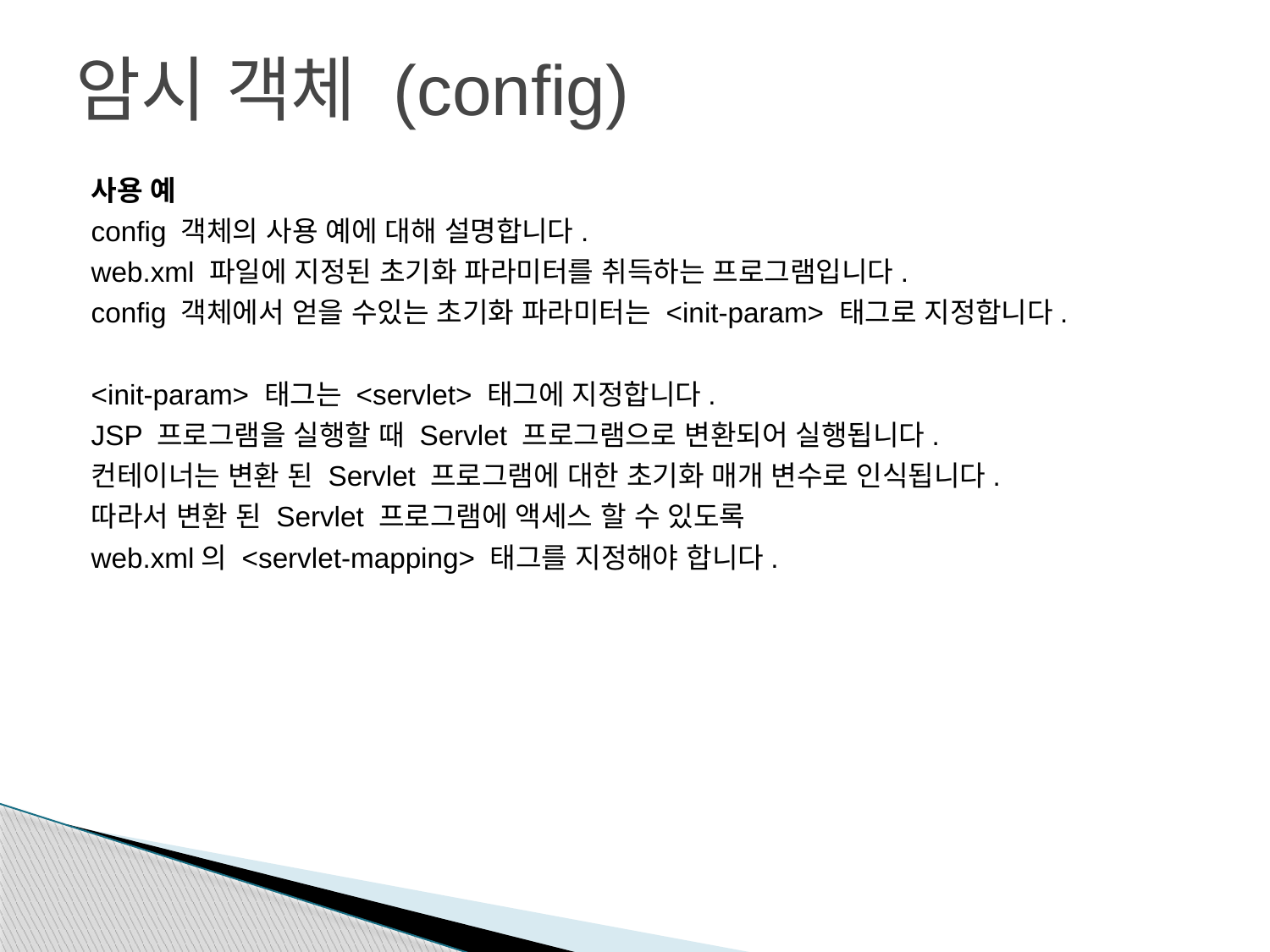

# 암시 객체 (config)
사용 예
config 객체의 사용 예에 대해 설명합니다.
web.xml 파일에 지정된 초기화 파라미터를 취득하는 프로그램입니다.
config 객체에서 얻을 수있는 초기화 파라미터는 <init-param> 태그로 지정합니다.

<init-param> 태그는 <servlet> 태그에 지정합니다.
JSP 프로그램을 실행할 때 Servlet 프로그램으로 변환되어 실행됩니다.
컨테이너는 변환 된 Servlet 프로그램에 대한 초기화 매개 변수로 인식됩니다.
따라서 변환 된 Servlet 프로그램에 액세스 할 수 있도록
web.xml의 <servlet-mapping> 태그를 지정해야 합니다.